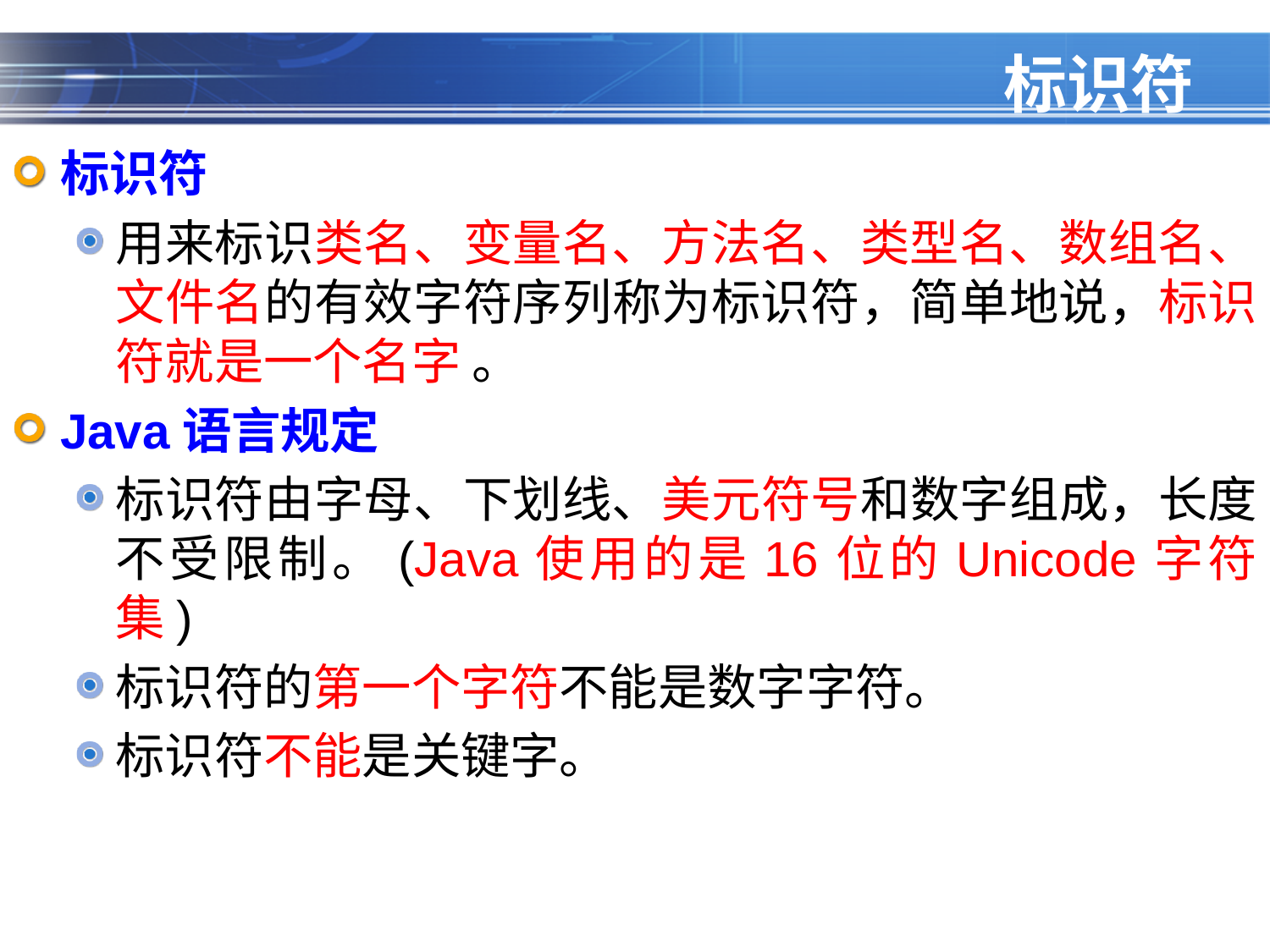

# 标识符
标识符
用来标识类名、变量名、方法名、类型名、数组名、文件名的有效字符序列称为标识符，简单地说，标识符就是一个名字 。
Java语言规定
标识符由字母、下划线、美元符号和数字组成，长度不受限制。(Java使用的是16位的Unicode字符集)
标识符的第一个字符不能是数字字符。
标识符不能是关键字。